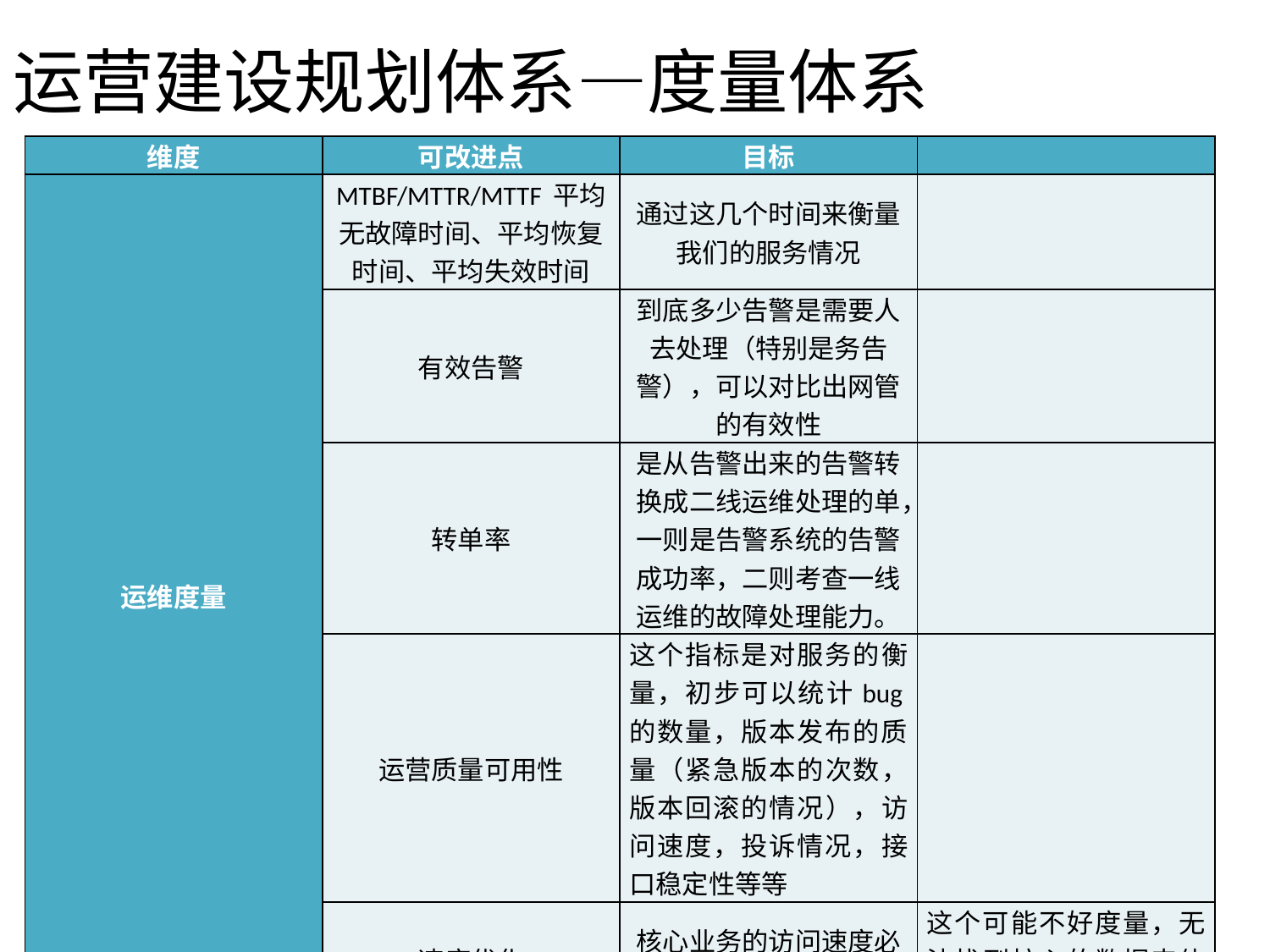

运营建设规划体系—度量体系
| 维度 | 可改进点 | 目标 |  |
| --- | --- | --- | --- |
| 运维度量 | MTBF/MTTR/MTTF 平均无故障时间、平均恢复时间、平均失效时间 | 通过这几个时间来衡量我们的服务情况 |  |
|  | 有效告警 | 到底多少告警是需要人去处理（特别是务告警），可以对比出网管的有效性 |  |
|  | 转单率 | 是从告警出来的告警转换成二线运维处理的单，一则是告警系统的告警成功率，二则考查一线运维的故障处理能力。 |  |
|  | 运营质量可用性 | 这个指标是对服务的衡量，初步可以统计bug的数量，版本发布的质量（紧急版本的次数，版本回滚的情况），访问速度，投诉情况，接口稳定性等等 |  |
|  | 速度优化 | 核心业务的访问速度必须要有不断提升的 | 这个可能不好度量，无法找到核心的数据来体现。 |